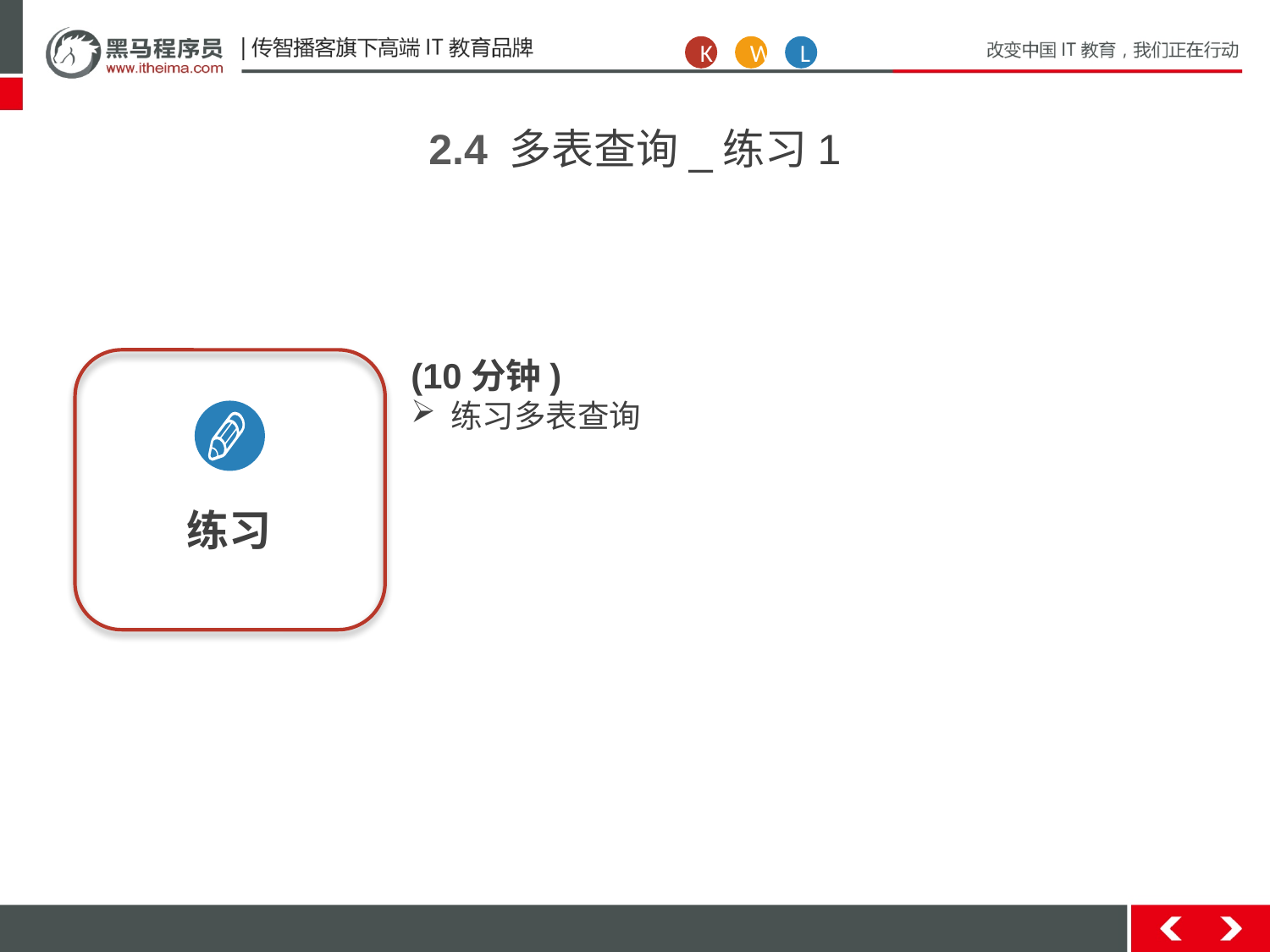

K
W
L
2.4 多表查询_练习1

(10分钟)
练习多表查询

练习